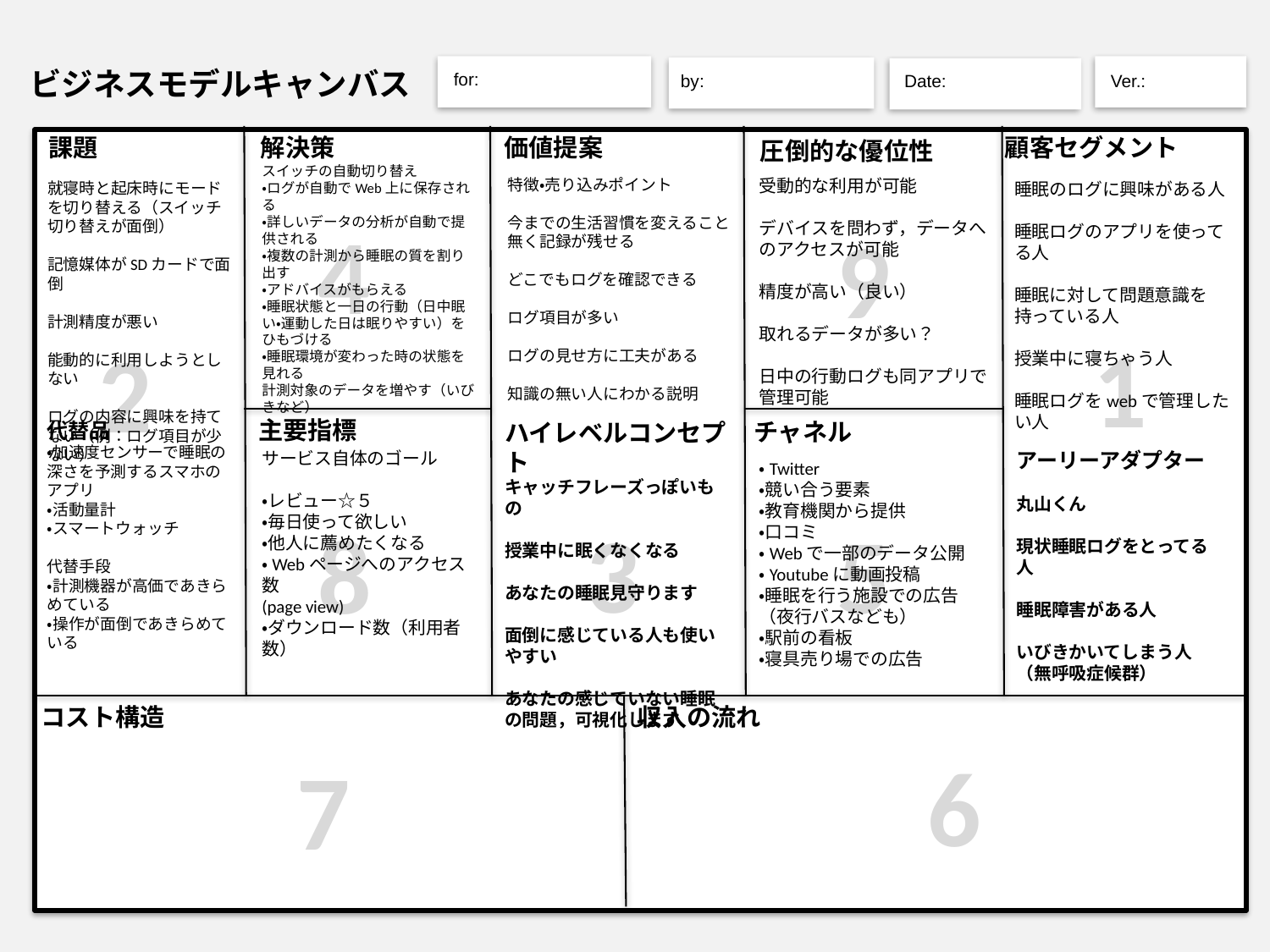

ビジネスモデルキャンバス

for:
by:
Ver.:
Date:
課題
解決策
価値提案
顧客セグメント

圧倒的な優位性
スイッチの自動切り替え
・ログが自動でWeb上に保存される
・詳しいデータの分析が自動で提供される
・複数の計測から睡眠の質を割り出す
・アドバイスがもらえる
・睡眠状態と一日の行動（日中眠い・運動した日は眠りやすい）をひもづける
・睡眠環境が変わった時の状態を見れる
計測対象のデータを増やす（いびきなど）

特徴・売り込みポイント

今までの生活習慣を変えること無く記録が残せる

どこでもログを確認できる

ログ項目が多い

ログの見せ方に工夫がある

知識の無い人にわかる説明

受動的な利用が可能

デバイスを問わず，データへのアクセスが可能

精度が高い（良い）

取れるデータが多い？

日中の行動ログも同アプリで管理可能

就寝時と起床時にモードを切り替える（スイッチ切り替えが面倒）
記憶媒体がSDカードで面倒

計測精度が悪い

能動的に利用しようとしない

ログの内容に興味を持てない（例：ログ項目が少ない）

睡眠のログに興味がある人

睡眠ログのアプリを使ってる人

睡眠に対して問題意識を持っている人

授業中に寝ちゃう人

睡眠ログをwebで管理したい人
4
9
1
2
主要指標
チャネル
代替品
・加速度センサーで睡眠の深さを予測するスマホのアプリ
・活動量計
・スマートウォッチ

代替手段
・計測機器が高価であきらめている
・操作が面倒であきらめている

ハイレベルコンセプト
キャッチフレーズっぽいもの

授業中に眠くなくなる

あなたの睡眠見守ります

面倒に感じている人も使いやすい

あなたの感じていない睡眠の問題，可視化します
アーリーアダプター

丸山くん

現状睡眠ログをとってる人

睡眠障害がある人

いびきかいてしまう人（無呼吸症候群）

サービス自体のゴール

・レビュー☆５
・毎日使って欲しい
・他人に薦めたくなる
・Webページへのアクセス数
(page view)
・ダウンロード数（利用者数）

・Twitter
・競い合う要素
・教育機関から提供
・口コミ
・Webで一部のデータ公開
・Youtubeに動画投稿
・睡眠を行う施設での広告（夜行バスなども）
・駅前の看板
・寝具売り場での広告

3
8
5
コスト構造
収入の流れ
6
7